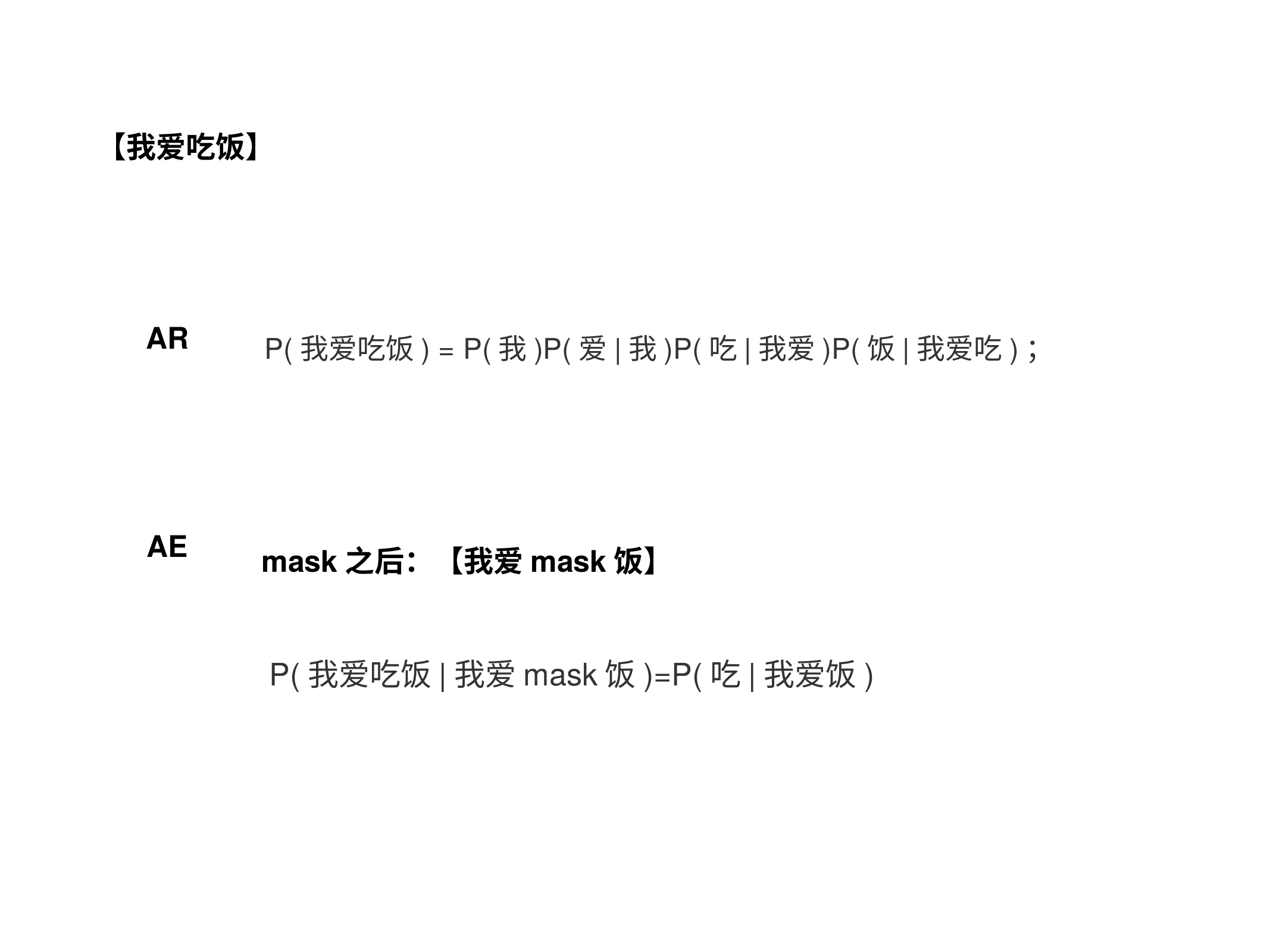

【我爱吃饭】
P(我爱吃饭) = P(我)P(爱|我)P(吃|我爱)P(饭|我爱吃)；
AR
AE
mask之后：【我爱mask饭】
P(我爱吃饭|我爱mask饭)=P(吃|我爱饭)